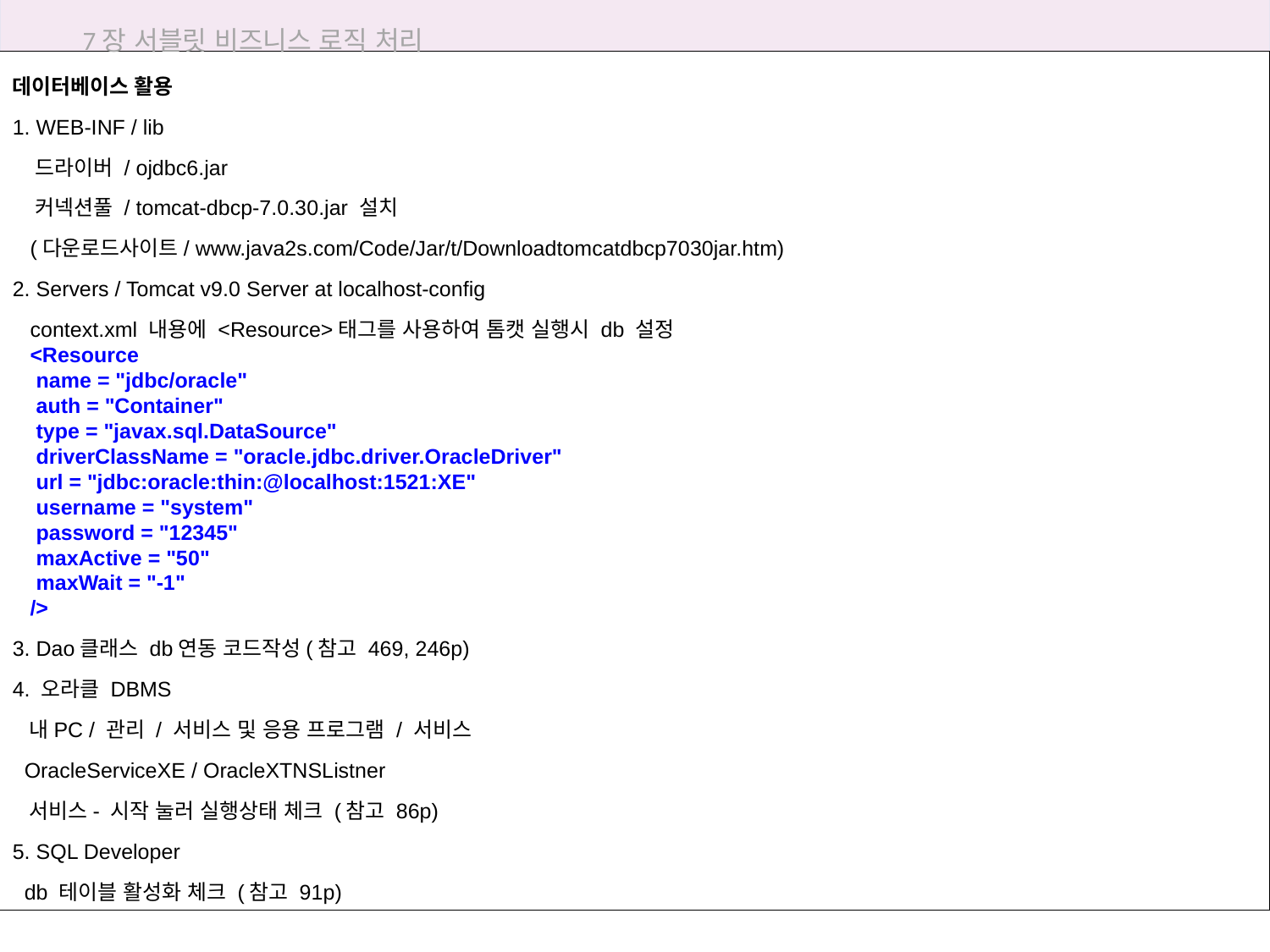

7장 서블릿 비즈니스 로직 처리
데이터베이스 활용
1. WEB-INF / lib
   드라이버 / ojdbc6.jar
   커넥션풀 / tomcat-dbcp-7.0.30.jar 설치
   (다운로드사이트/ www.java2s.com/Code/Jar/t/Downloadtomcatdbcp7030jar.htm)
2. Servers / Tomcat v9.0 Server at localhost-config
   context.xml 내용에 <Resource>태그를 사용하여 톰캣 실행시 db 설정
   <Resource
    name = "jdbc/oracle"
    auth = "Container"
    type = "javax.sql.DataSource"
    driverClassName = "oracle.jdbc.driver.OracleDriver"
    url = "jdbc:oracle:thin:@localhost:1521:XE"
    username = "system"
    password = "12345"
    maxActive = "50"
    maxWait = "-1"
   />
3. Dao클래스 db연동 코드작성(참고 469, 246p)
4. 오라클 DBMS
  내PC / 관리 / 서비스 및 응용 프로그램 / 서비스
  OracleServiceXE / OracleXTNSListner
  서비스- 시작 눌러 실행상태 체크 (참고 86p)
5. SQL Developer
  db 테이블 활성화 체크 (참고 91p)